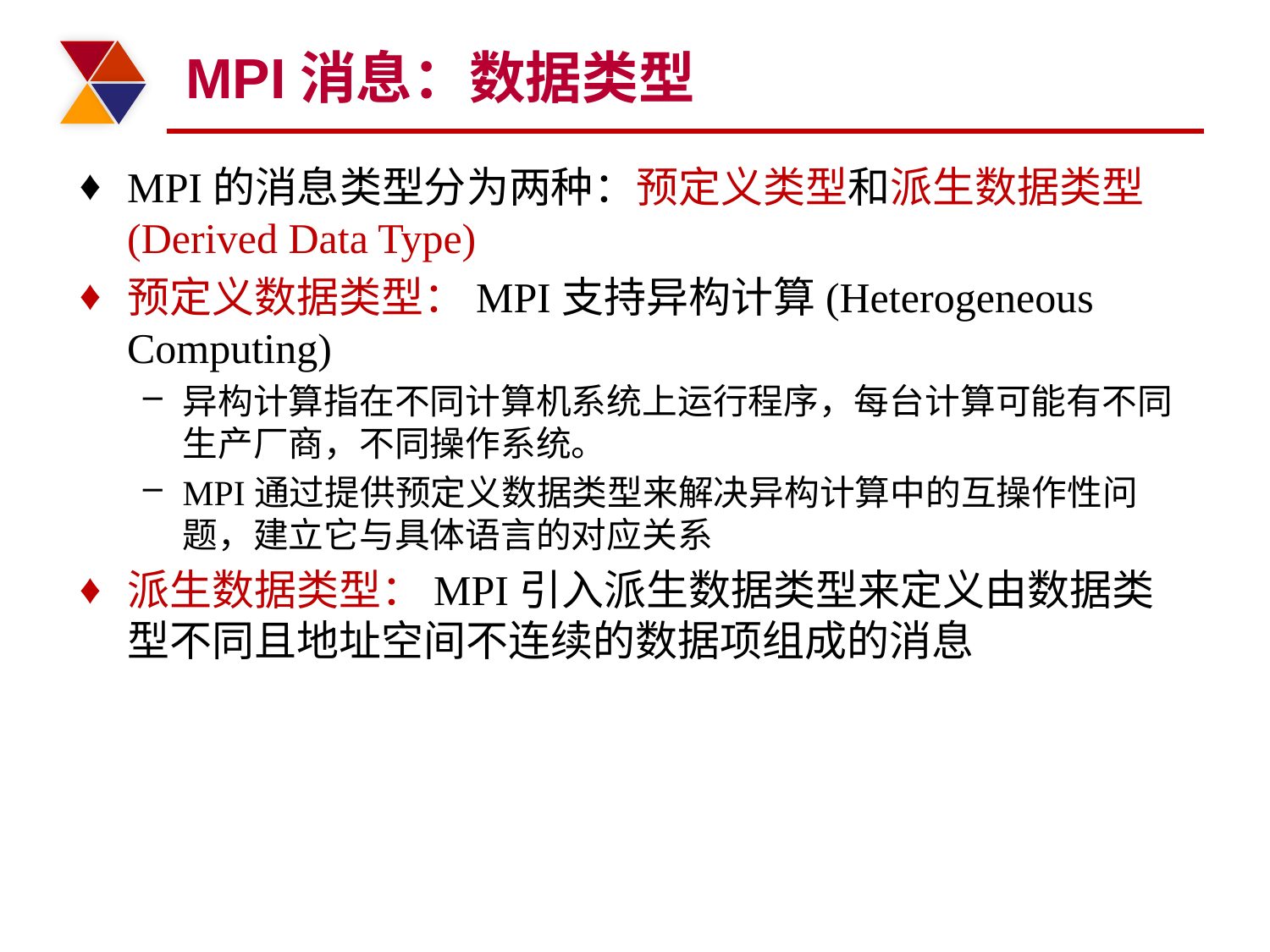

# MPI消息：数据类型
MPI的消息类型分为两种：预定义类型和派生数据类型(Derived Data Type)
预定义数据类型：MPI支持异构计算(Heterogeneous Computing)
异构计算指在不同计算机系统上运行程序，每台计算可能有不同生产厂商，不同操作系统。
MPI通过提供预定义数据类型来解决异构计算中的互操作性问题，建立它与具体语言的对应关系
派生数据类型：MPI引入派生数据类型来定义由数据类型不同且地址空间不连续的数据项组成的消息